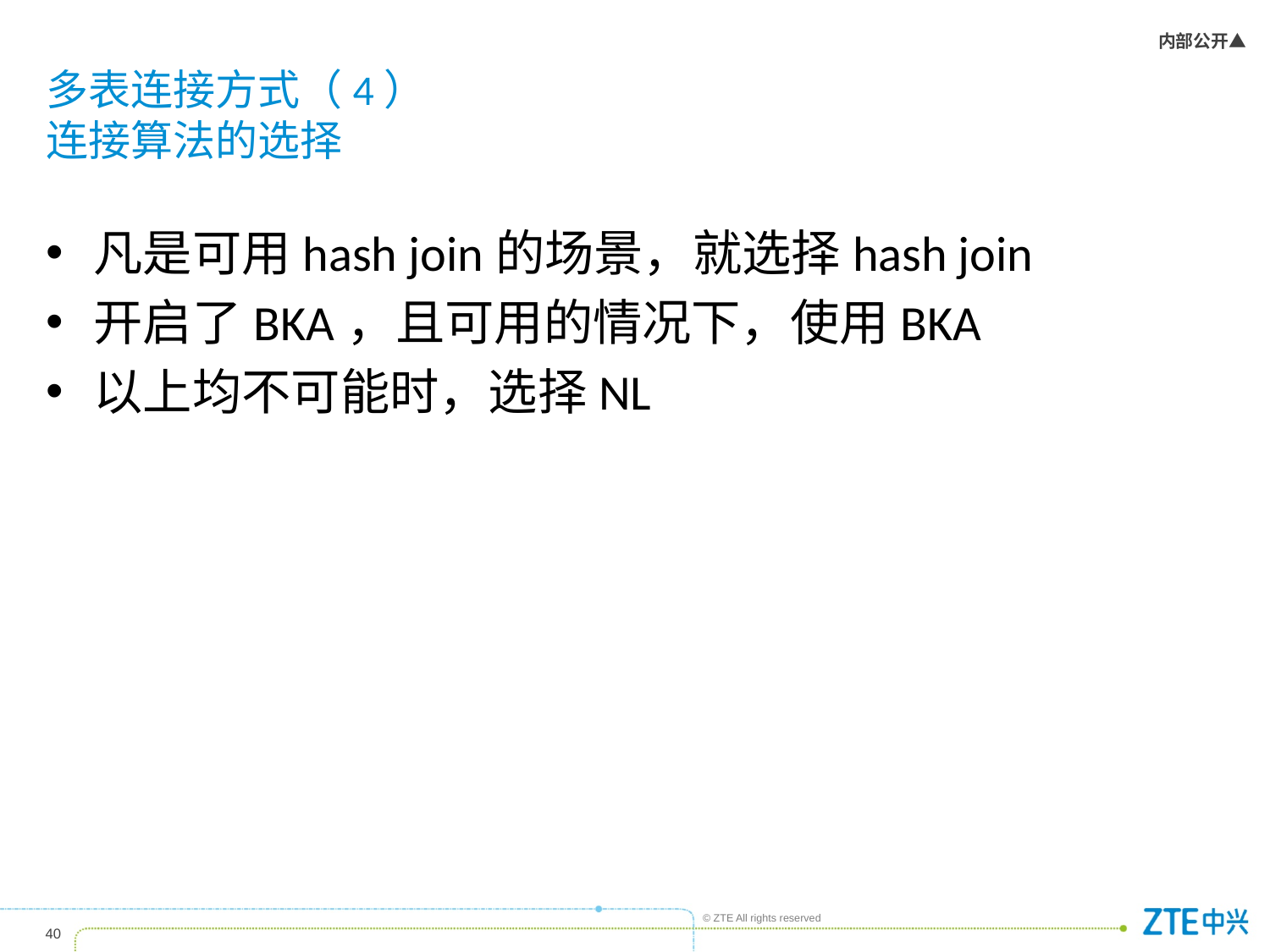

# 多表连接方式（4） 连接算法的选择
凡是可用hash join的场景，就选择hash join
开启了BKA，且可用的情况下，使用BKA
以上均不可能时，选择NL